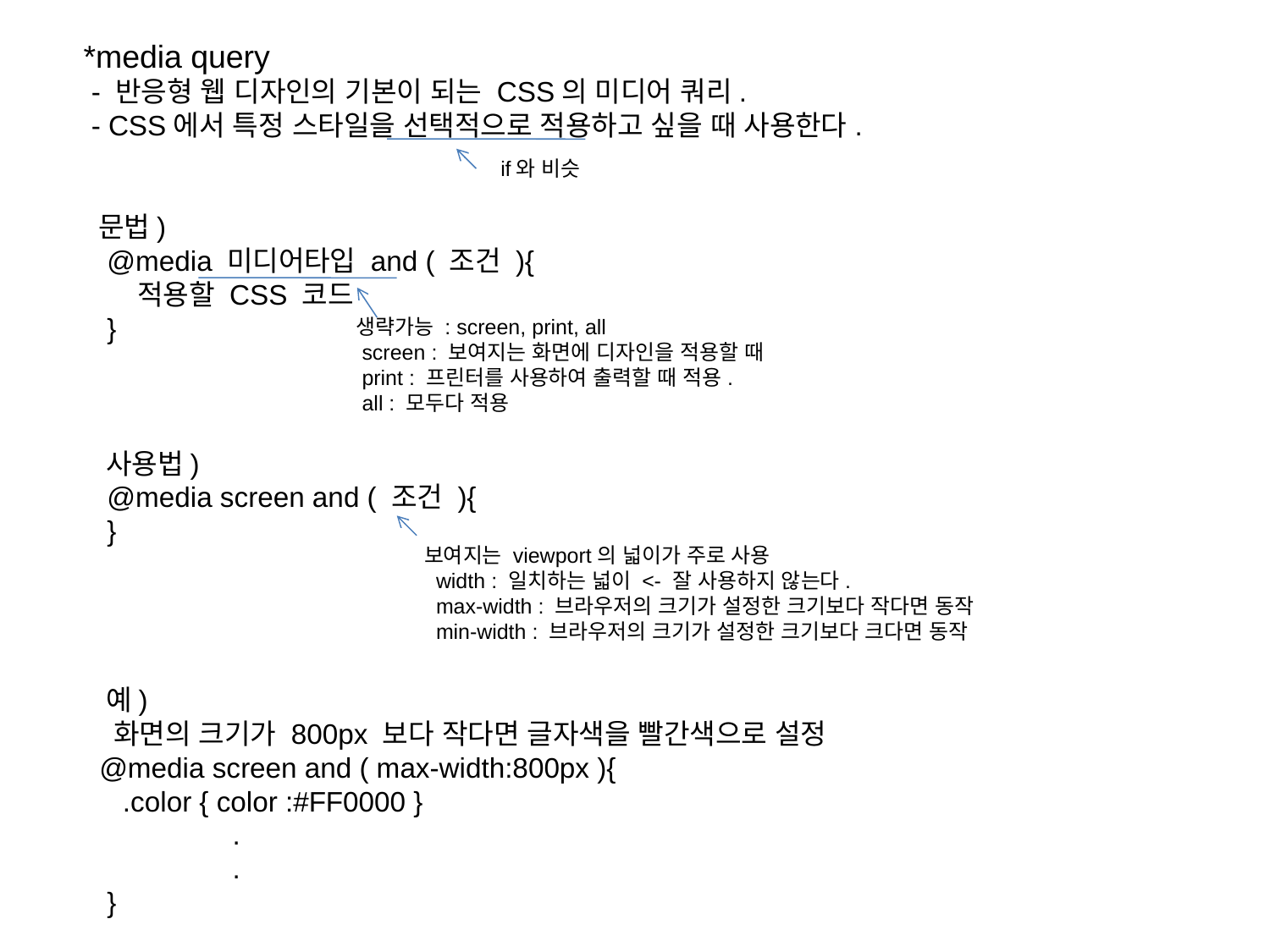

*media query
 - 반응형 웹 디자인의 기본이 되는 CSS의 미디어 쿼리.
 - CSS에서 특정 스타일을 선택적으로 적용하고 싶을 때 사용한다.

 문법)
   @media 미디어타입 and ( 조건 ){
      적용할 CSS 코드
   }

  사용법)
   @media screen and ( 조건 ){
   }

  예)
   화면의 크기가 800px 보다 작다면 글자색을 빨간색으로 설정
  @media screen and ( max-width:800px ){
     .color { color :#FF0000 }
                   .
                   .
   }
if와 비슷
생략가능 : screen, print, all
 screen : 보여지는 화면에 디자인을 적용할 때
 print : 프린터를 사용하여 출력할 때 적용.
 all : 모두다 적용
보여지는 viewport의 넓이가 주로 사용
  width : 일치하는 넓이 <- 잘 사용하지 않는다.
  max-width : 브라우저의 크기가 설정한 크기보다 작다면 동작
  min-width : 브라우저의 크기가 설정한 크기보다 크다면 동작